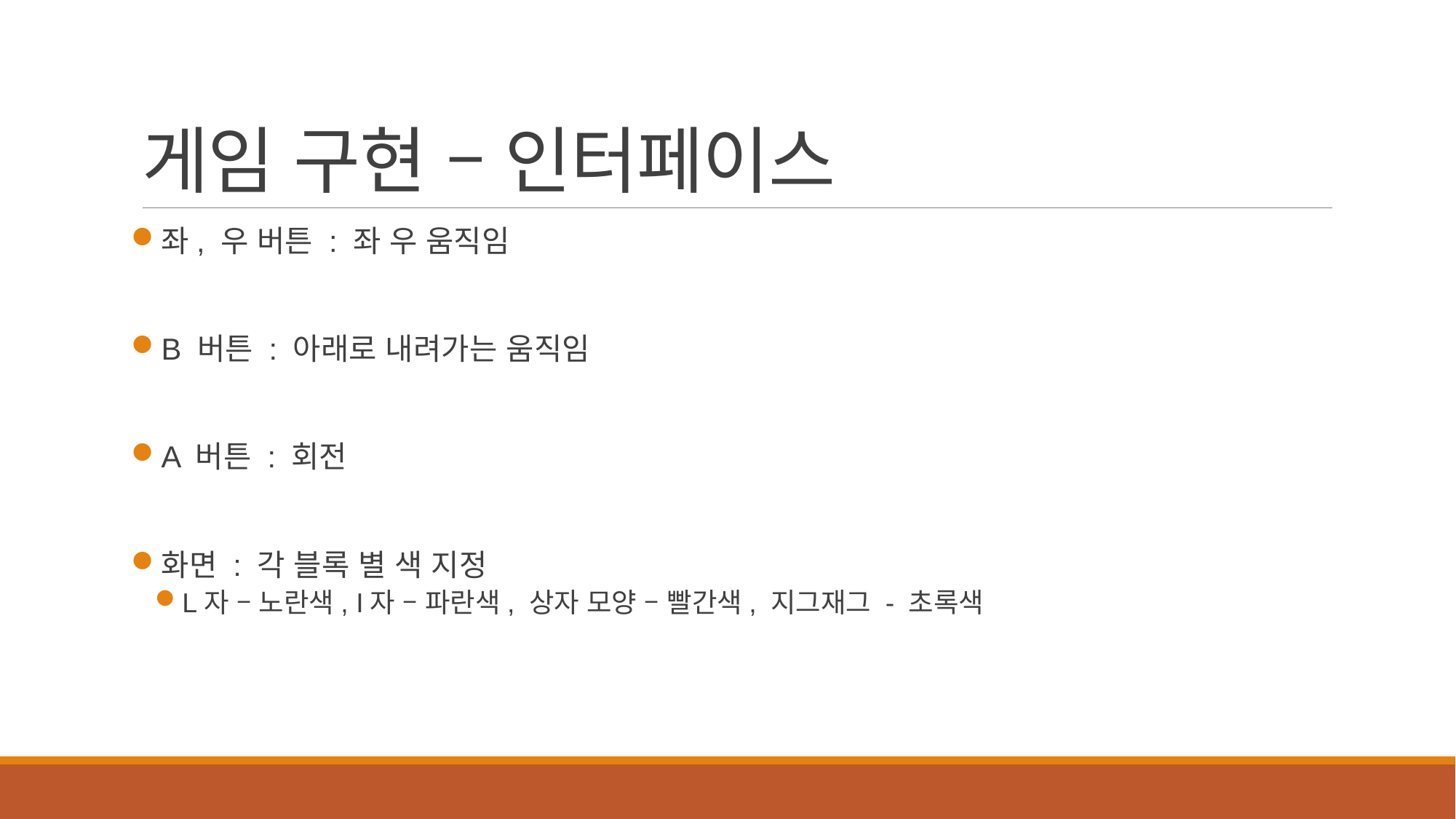

# 게임 구현 – 인터페이스
좌, 우 버튼 : 좌 우 움직임

B 버튼 : 아래로 내려가는 움직임

A 버튼 : 회전

화면 : 각 블록 별 색 지정
L자 – 노란색, I자 – 파란색, 상자 모양 – 빨간색, 지그재그 - 초록색